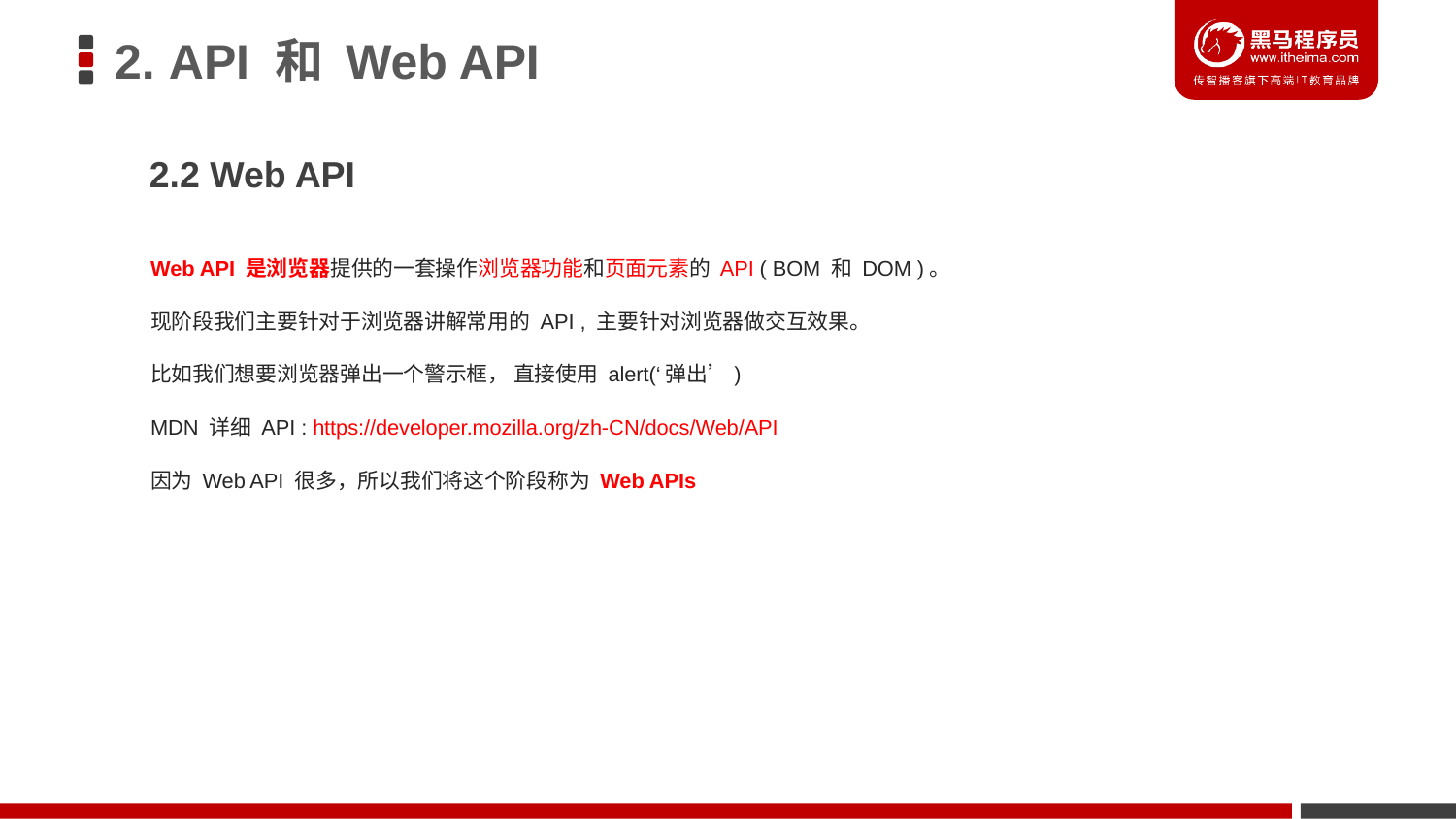

# 2. API 和 Web API
2.2 Web API
Web API 是浏览器提供的一套操作浏览器功能和页面元素的 API ( BOM 和 DOM )。
现阶段我们主要针对于浏览器讲解常用的 API , 主要针对浏览器做交互效果。
比如我们想要浏览器弹出一个警示框， 直接使用 alert(‘弹出’)
MDN 详细 API : https://developer.mozilla.org/zh-CN/docs/Web/API
因为 Web API 很多，所以我们将这个阶段称为 Web APIs